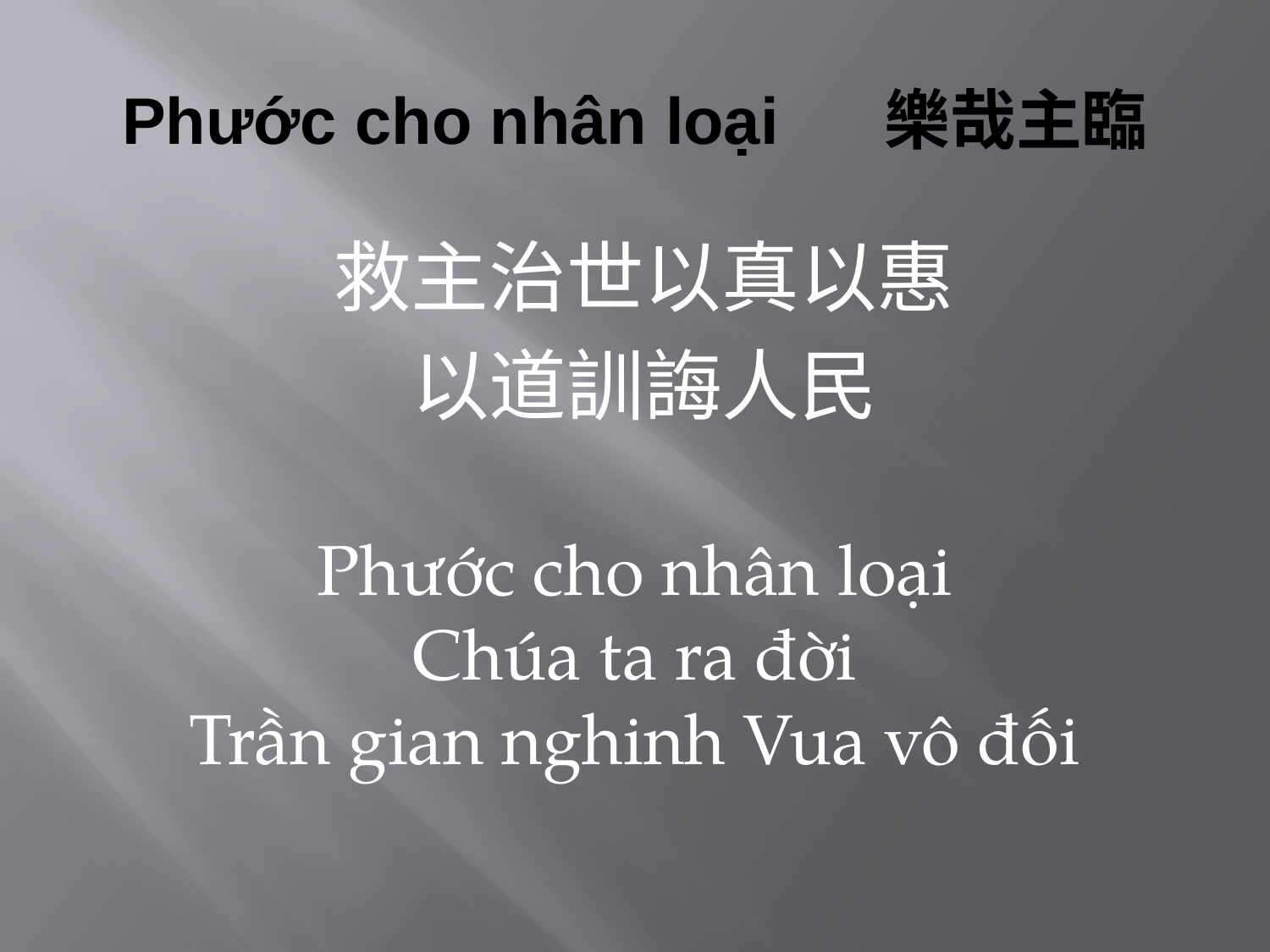

# Phước cho nhân loại     樂哉主臨
救主治世以真以惠
以道訓誨人民
Phước cho nhân loại
Chúa ta ra đời
Trần gian nghinh Vua vô đối